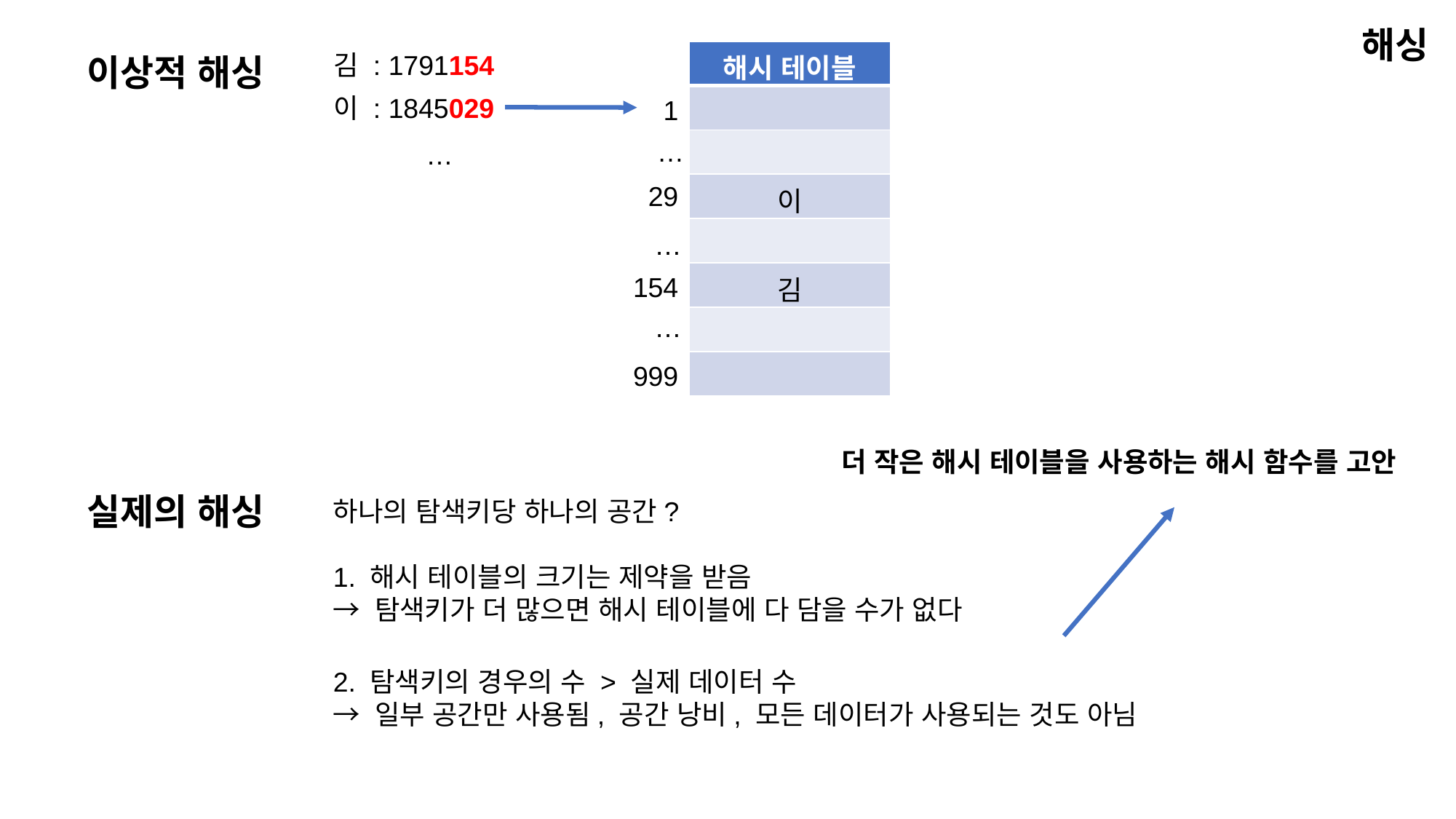

해싱
| 해시 테이블 |
| --- |
|  |
|  |
| 이 |
|  |
| 김 |
|  |
|  |
김 : 1791154
이상적 해싱
이 : 1845029
1
…
…
29
…
154
…
999
더 작은 해시 테이블을 사용하는 해시 함수를 고안
실제의 해싱
하나의 탐색키당 하나의 공간?
1. 해시 테이블의 크기는 제약을 받음
→ 탐색키가 더 많으면 해시 테이블에 다 담을 수가 없다
2. 탐색키의 경우의 수 > 실제 데이터 수
→ 일부 공간만 사용됨, 공간 낭비, 모든 데이터가 사용되는 것도 아님